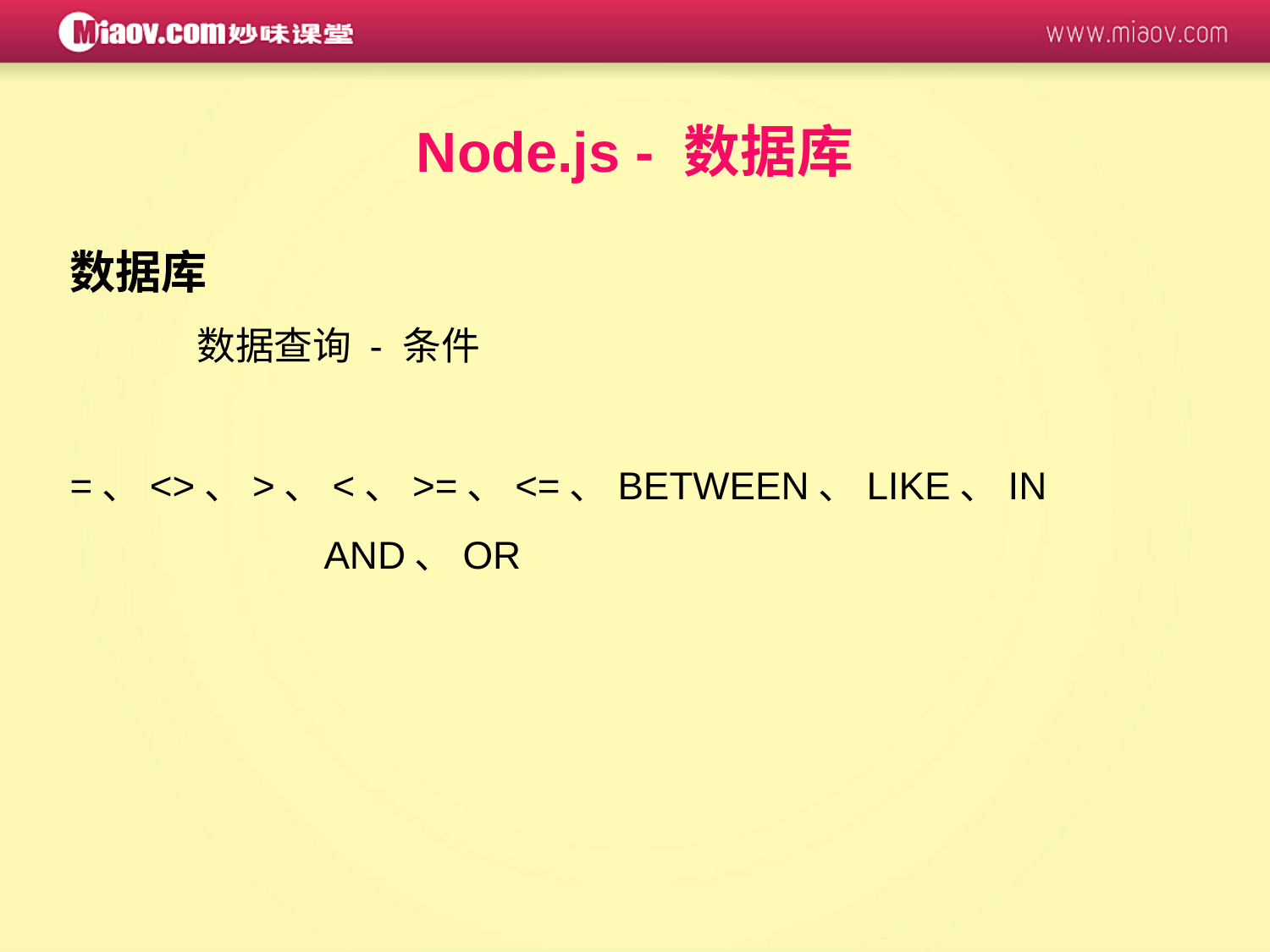

Node.js - 数据库
数据库
	数据查询 - 条件
		=、<>、>、<、>=、<=、BETWEEN、LIKE、IN
		AND、OR